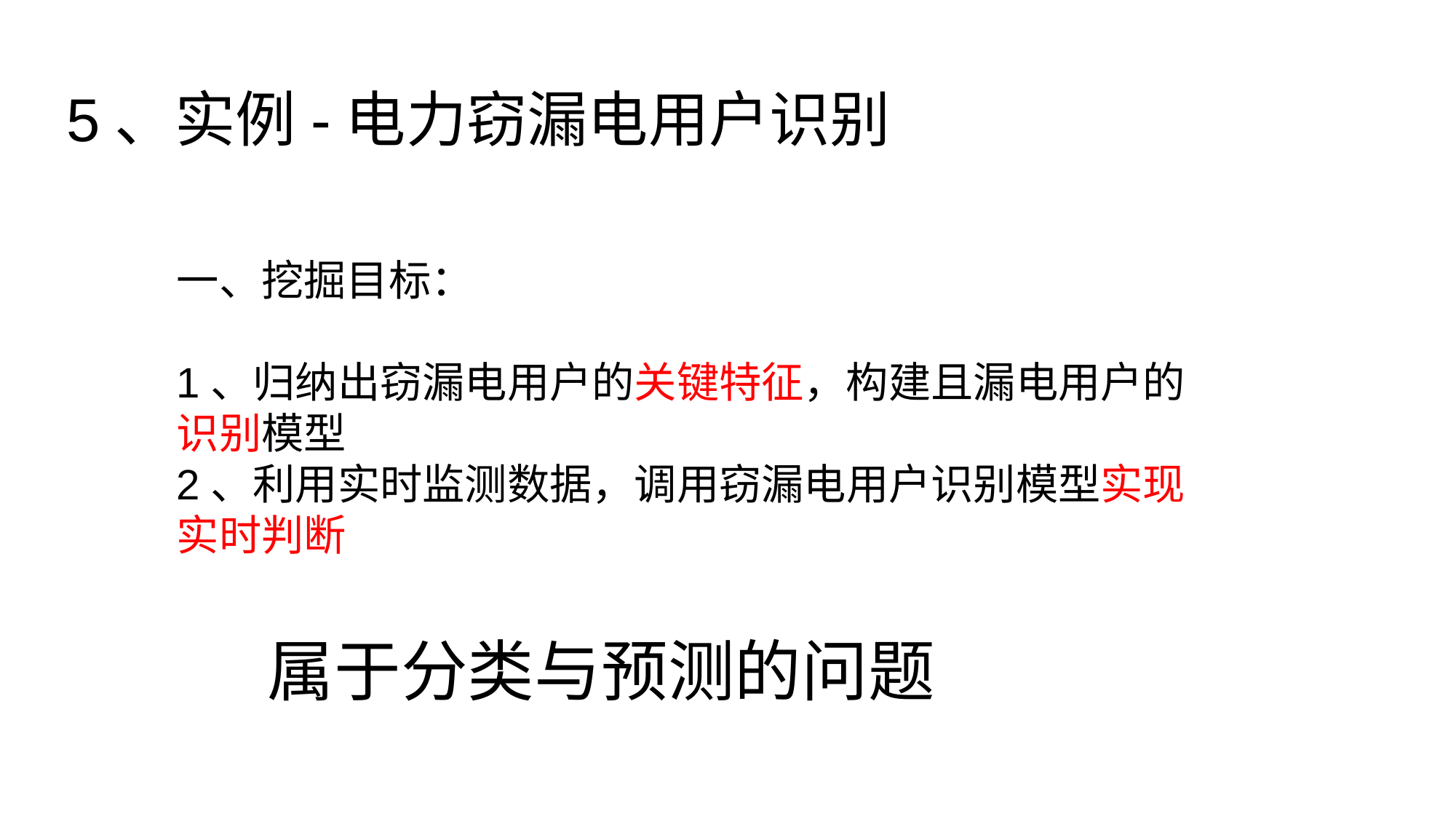

5、实例-电力窃漏电用户识别
一、挖掘目标：

1、归纳出窃漏电用户的关键特征，构建且漏电用户的识别模型
2、利用实时监测数据，调用窃漏电用户识别模型实现实时判断
属于分类与预测的问题